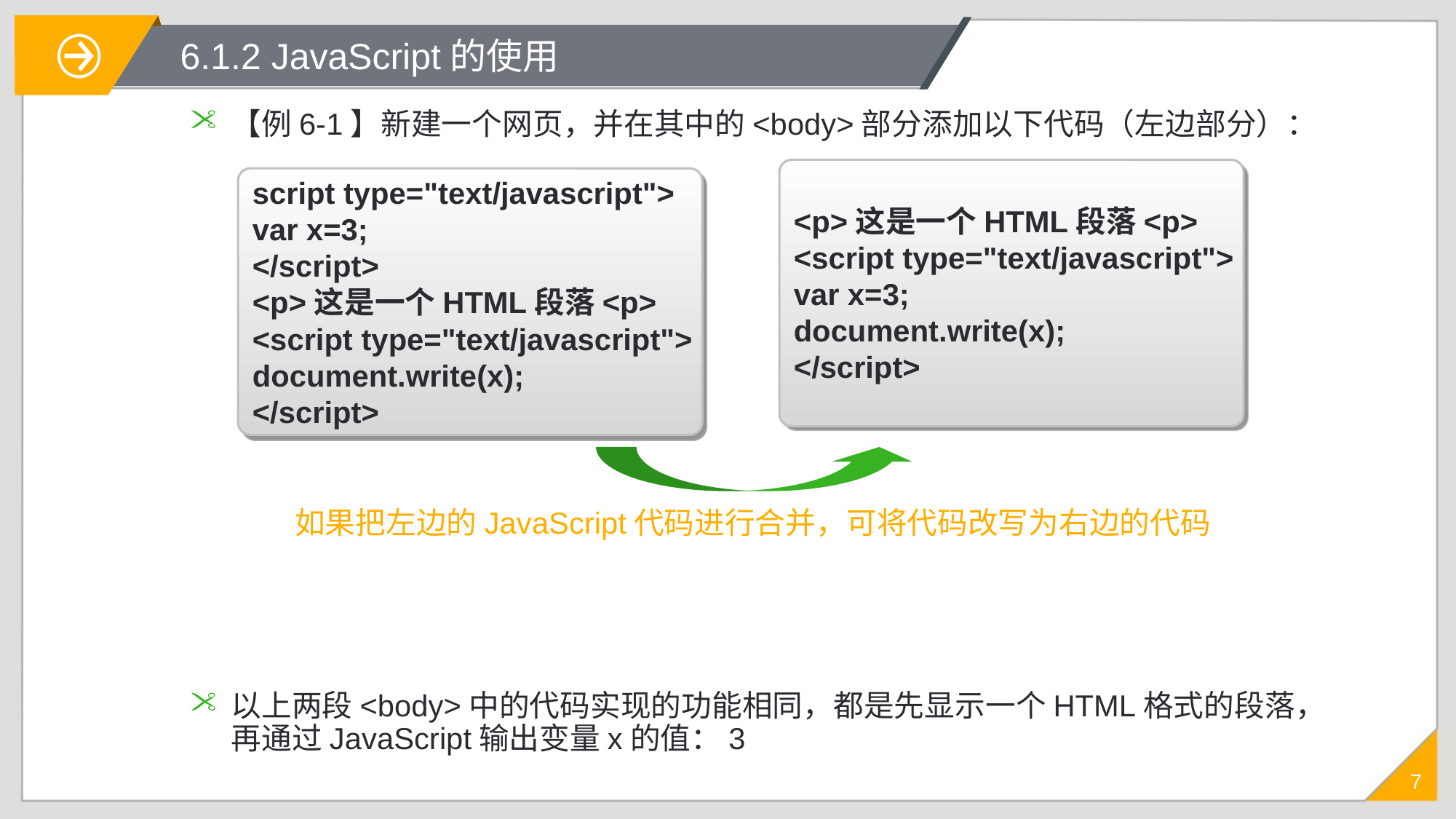

# 6.1.2 JavaScript的使用
【例6-1】新建一个网页，并在其中的<body>部分添加以下代码（左边部分）：

以上两段<body>中的代码实现的功能相同，都是先显示一个HTML格式的段落，再通过JavaScript输出变量x的值：3
<p>这是一个HTML段落<p>
<script type="text/javascript">
var x=3;
document.write(x);
</script>
script type="text/javascript">
var x=3;
</script>
<p>这是一个HTML段落<p>
<script type="text/javascript">
document.write(x);
</script>

如果把左边的JavaScript代码进行合并，可将代码改写为右边的代码